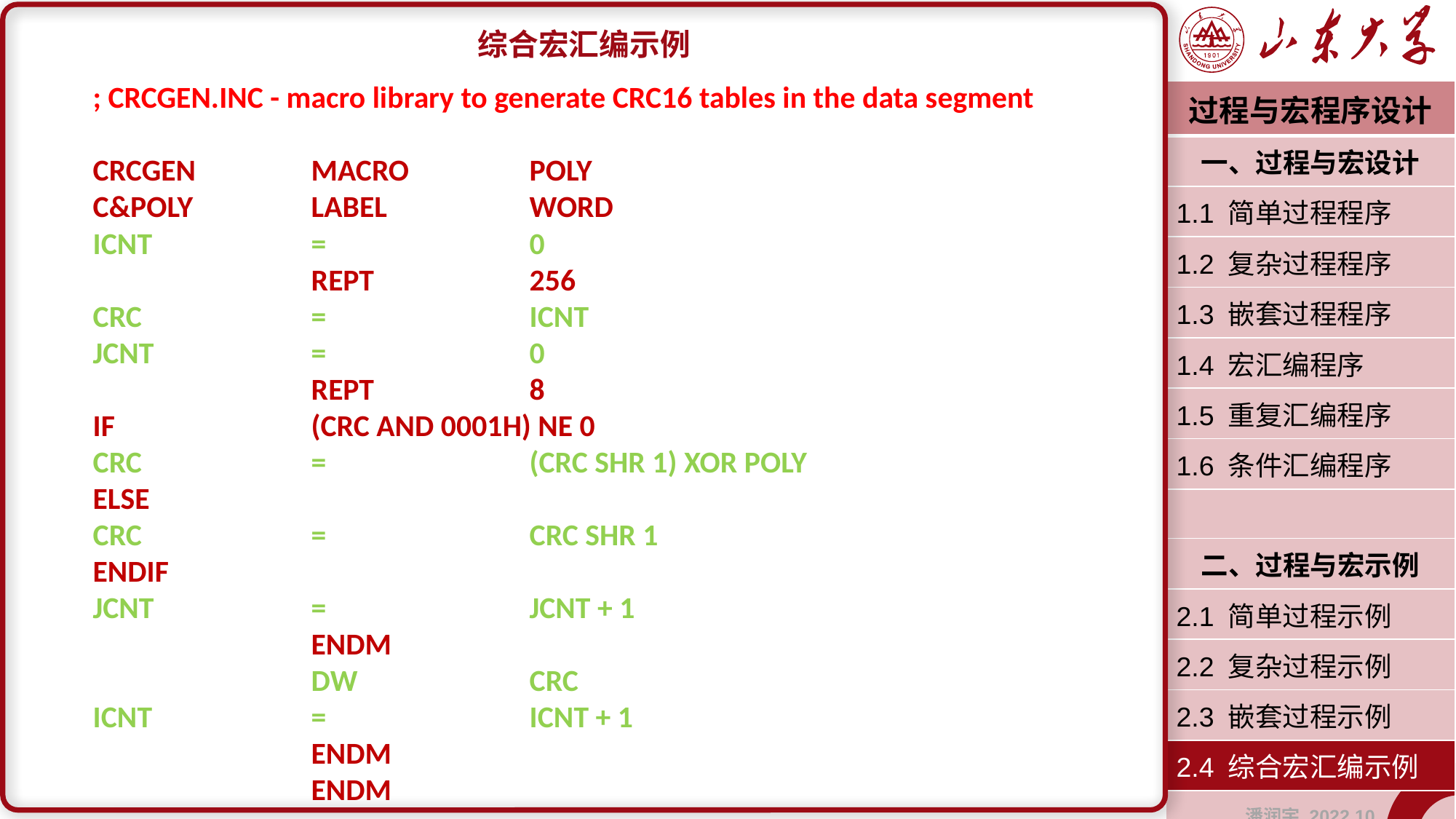

综合宏汇编示例
; CRCGEN.INC - macro library to generate CRC16 tables in the data segment

CRCGEN		MACRO		POLY
C&POLY		LABEL		WORD
ICNT		=		0
		REPT		256
CRC		=		ICNT
JCNT		=		0
		REPT		8
IF		(CRC AND 0001H) NE 0
CRC		= 		(CRC SHR 1) XOR POLY
ELSE
CRC		=		CRC SHR 1
ENDIF
JCNT		=		JCNT + 1
		ENDM
		DW		CRC
ICNT		=		ICNT + 1
		ENDM
		ENDM
| 过程与宏程序设计 |
| --- |
| 一、过程与宏设计 |
| 1.1 简单过程程序 |
| 1.2 复杂过程程序 |
| 1.3 嵌套过程程序 |
| 1.4 宏汇编程序 |
| 1.5 重复汇编程序 |
| 1.6 条件汇编程序 |
|  |
| 二、过程与宏示例 |
| 2.1 简单过程示例 |
| 2.2 复杂过程示例 |
| 2.3 嵌套过程示例 |
| 2.4 综合宏汇编示例 |
| 潘润宇 2022.10 |